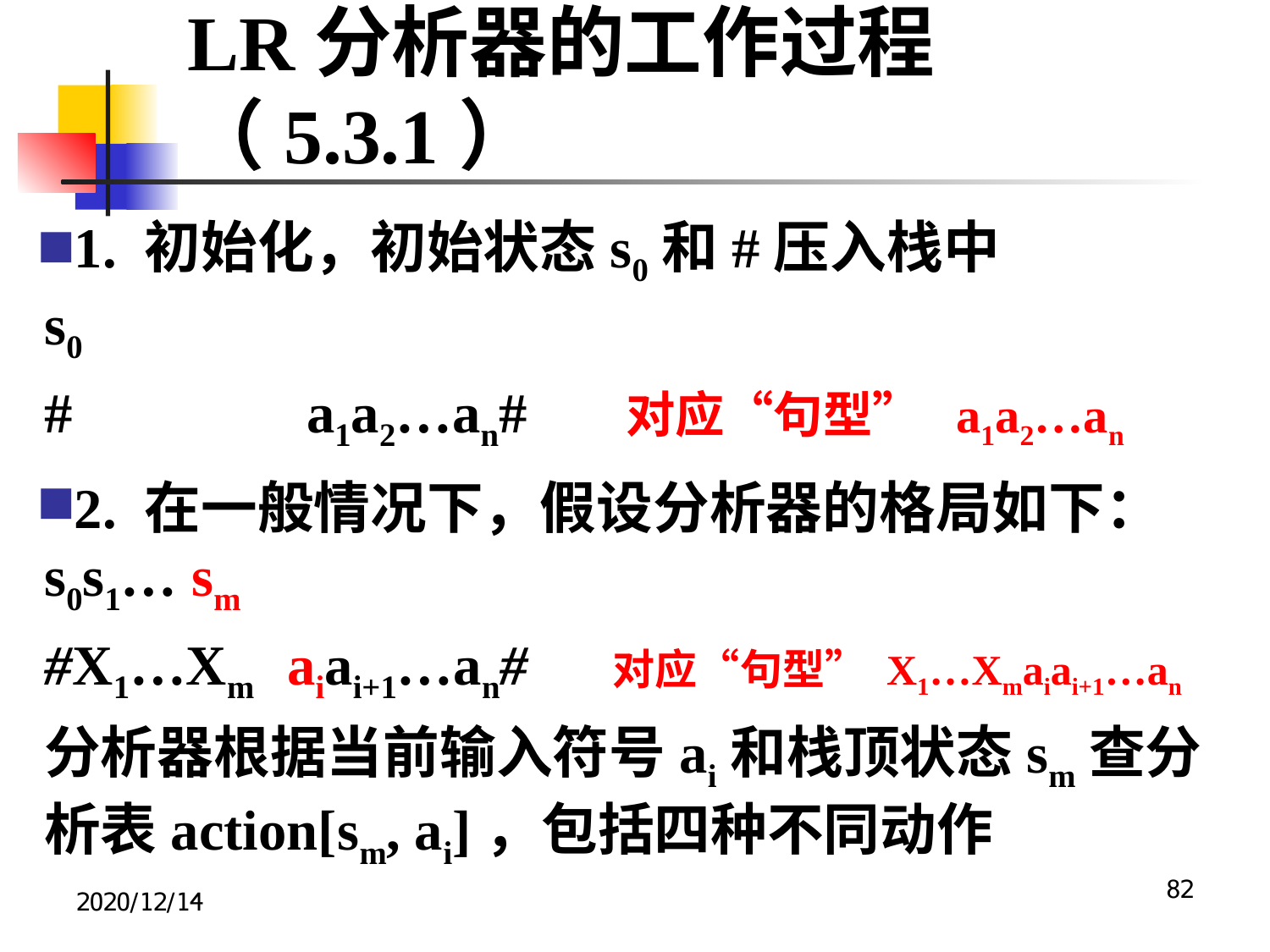

LR分析器的工作过程（5.3.1）
1. 初始化，初始状态s0和#压入栈中
s0
#		 a1a2…an#      对应“句型”  a1a2…an
2. 在一般情况下，假设分析器的格局如下：
s0s1… sm
#X1…Xm    aiai+1…an#     对应“句型” X1…Xmaiai+1…an
分析器根据当前输入符号ai和栈顶状态sm查分析表action[sm, ai]，包括四种不同动作
82
2020/12/14